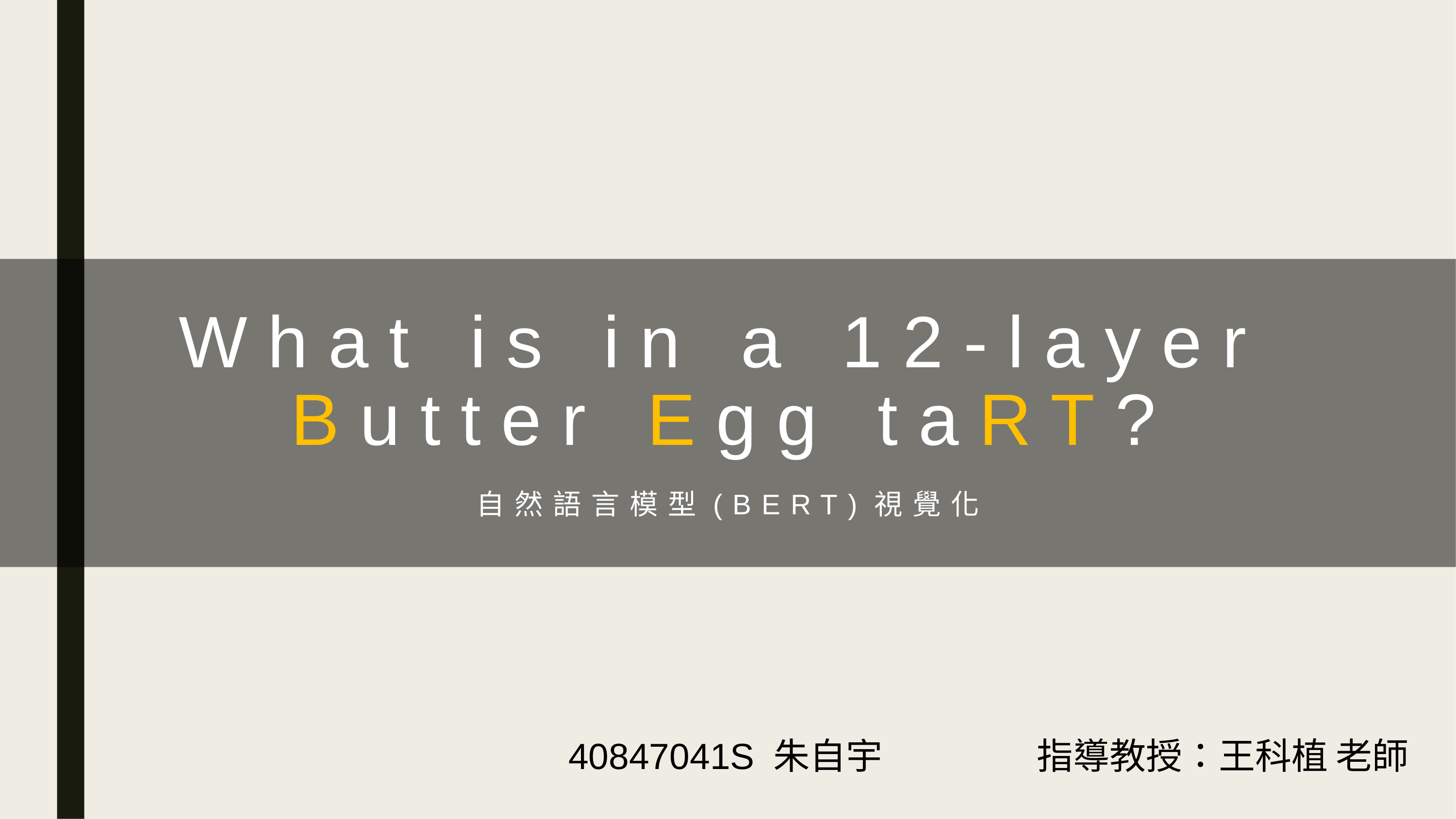

# What is in a 12-layer Butter Egg taRT?
自然語言模型(BERT)視覺化
40847041S 朱自宇                   指導教授：王科植 老師